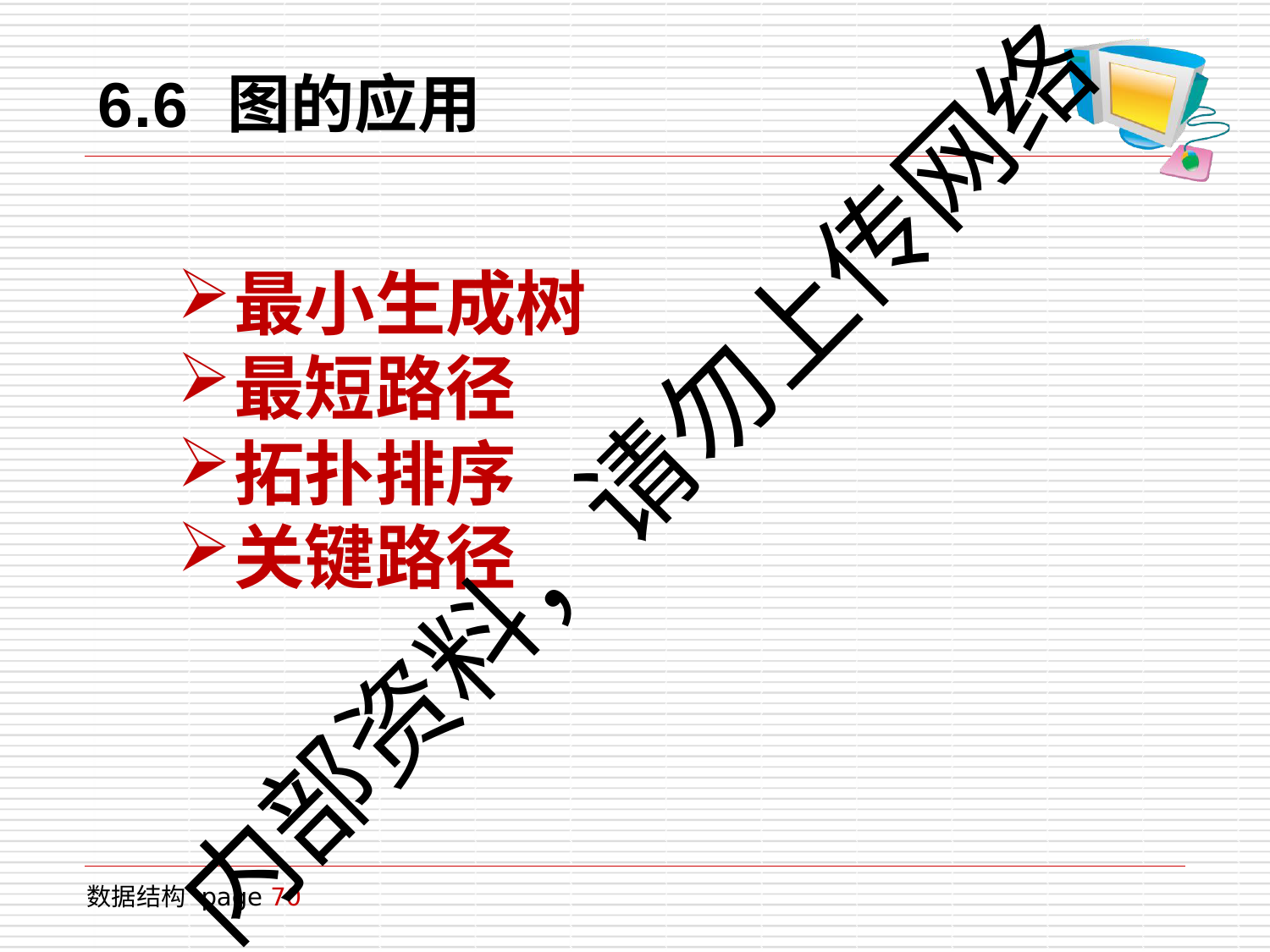

# 6.6	图的应用

最小生成树
最短路径
拓扑排序
关键路径
内部资料，请勿上传网络

数据结构 page 70